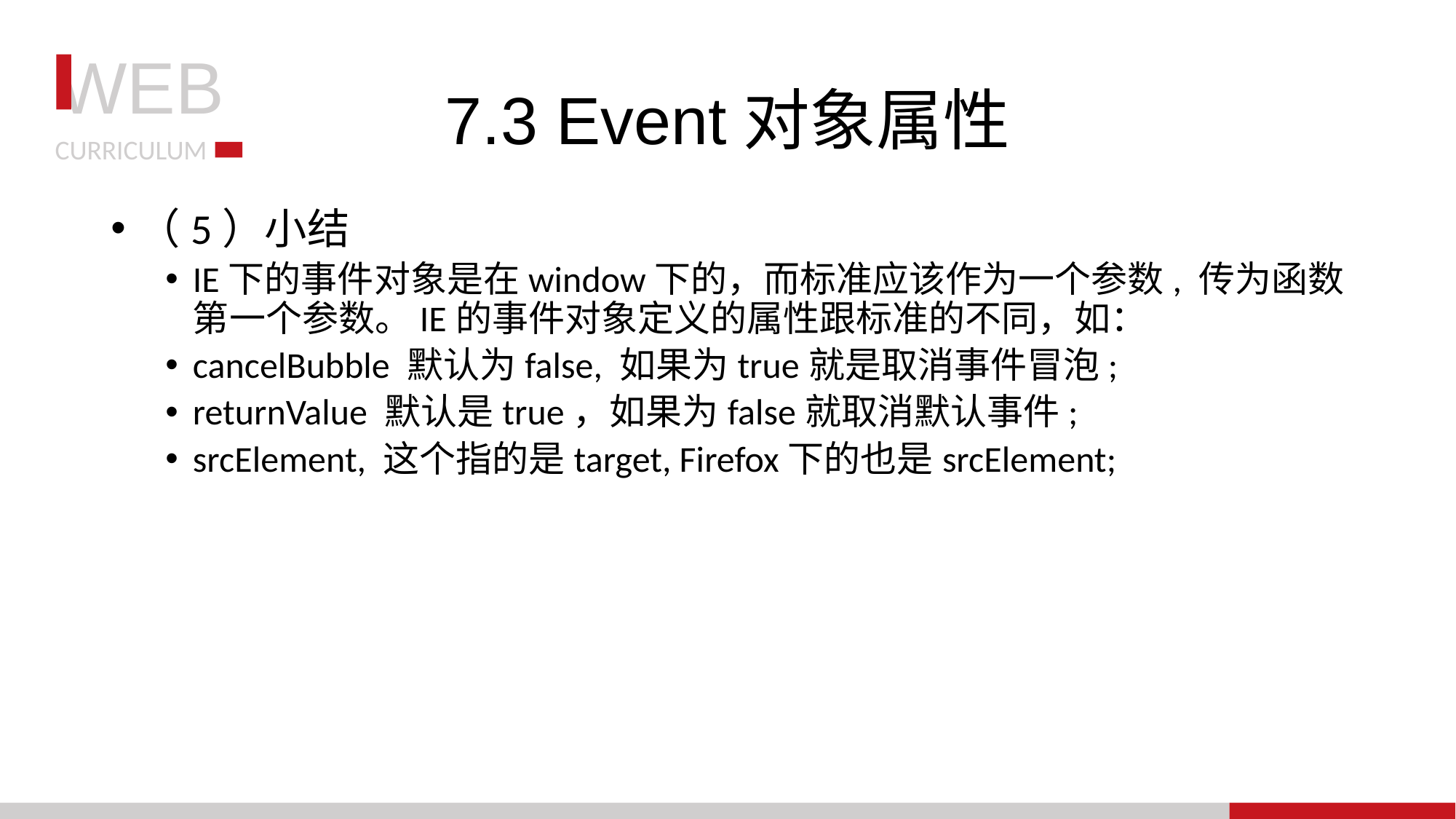

# 7.3 Event对象属性
（5）小结
IE下的事件对象是在window下的，而标准应该作为一个参数, 传为函数第一个参数。IE的事件对象定义的属性跟标准的不同，如：
cancelBubble 默认为false, 如果为true就是取消事件冒泡;
returnValue 默认是true，如果为false就取消默认事件;
srcElement, 这个指的是target, Firefox下的也是srcElement;